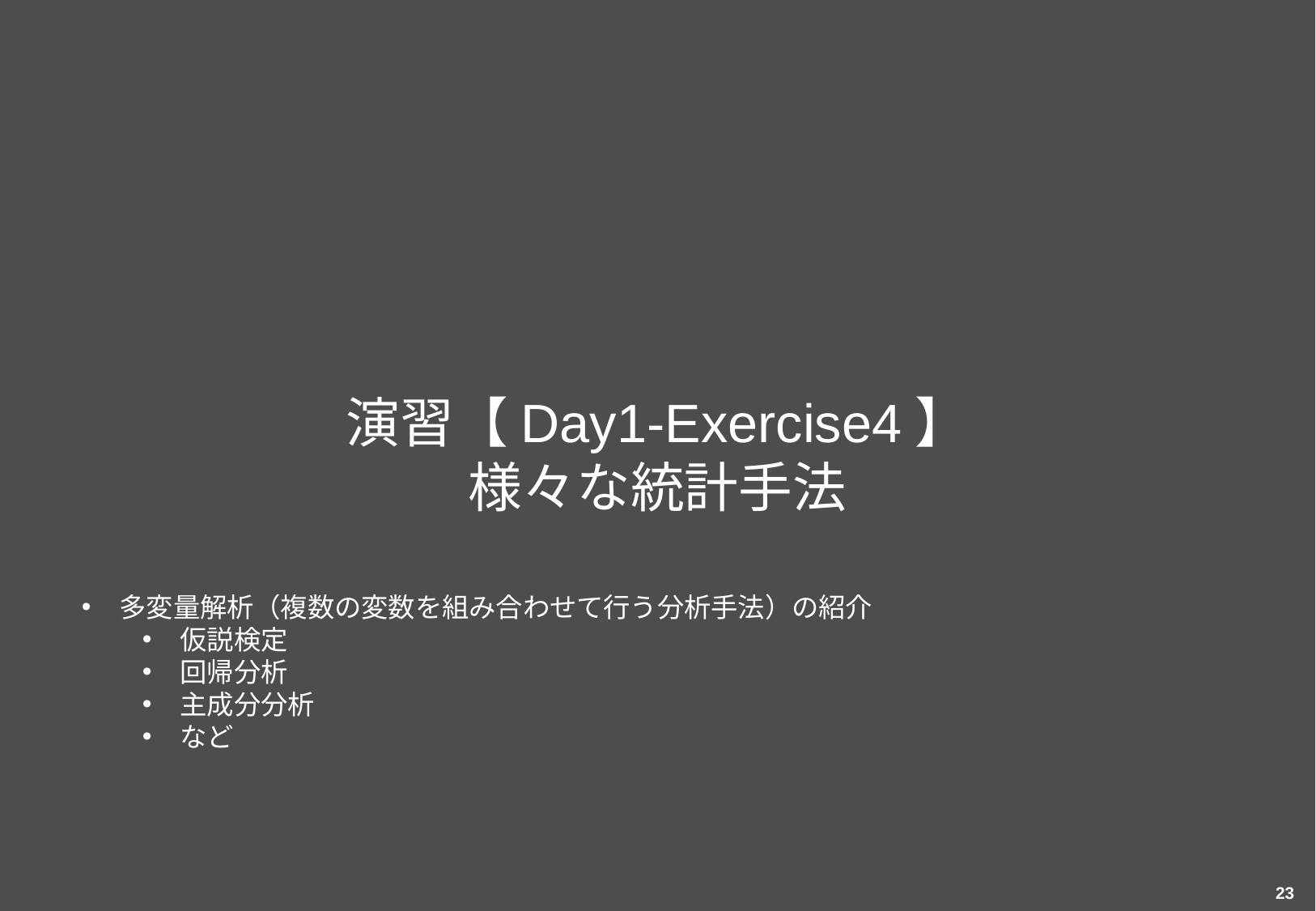

# 演習【Day1-Exercise4】 様々な統計手法
多変量解析（複数の変数を組み合わせて行う分析手法）の紹介
仮説検定
回帰分析
主成分分析
など

23